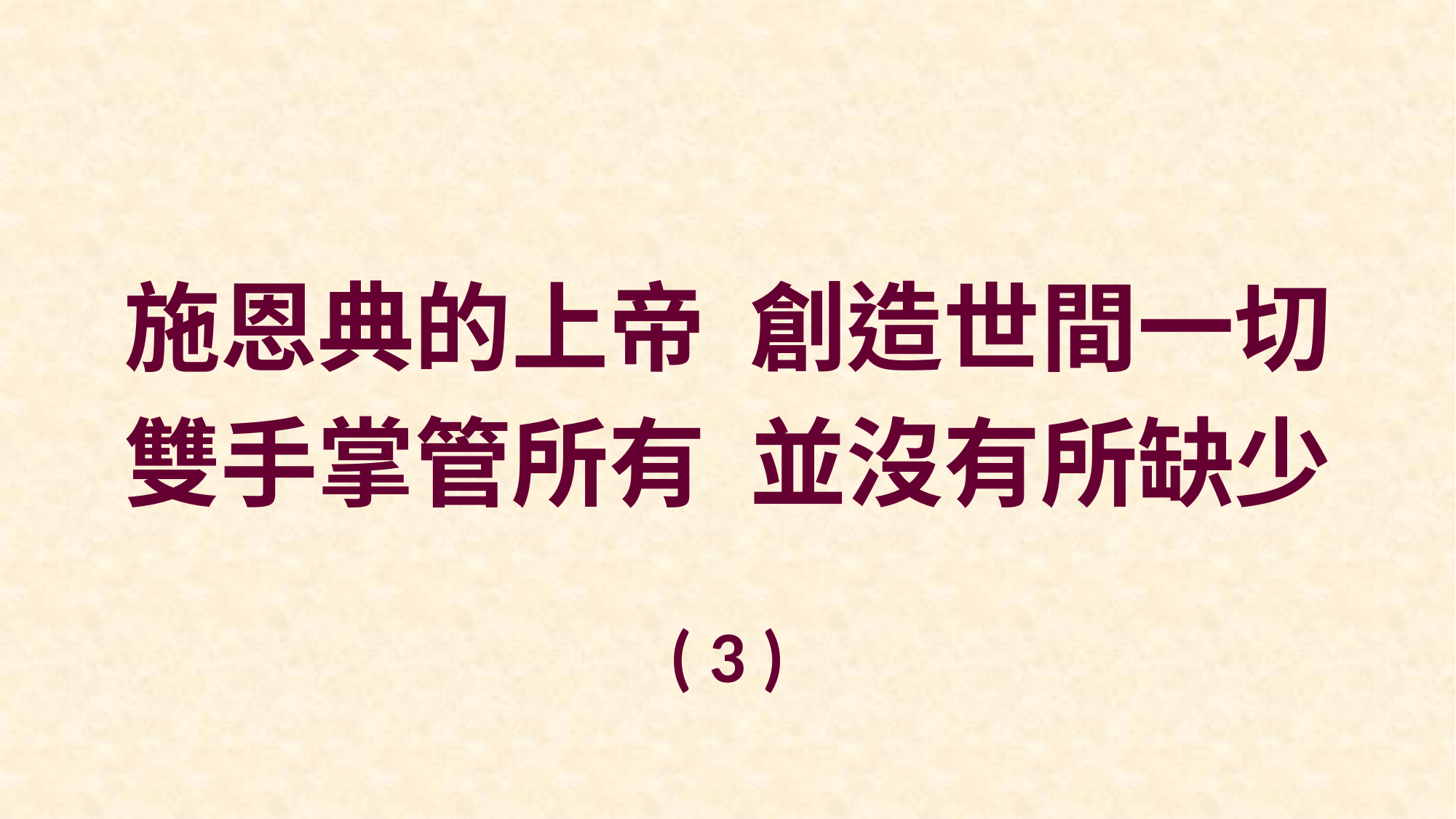

施恩典的上帝  創造世間一切
雙手掌管所有  並沒有所缺少
( 3 )